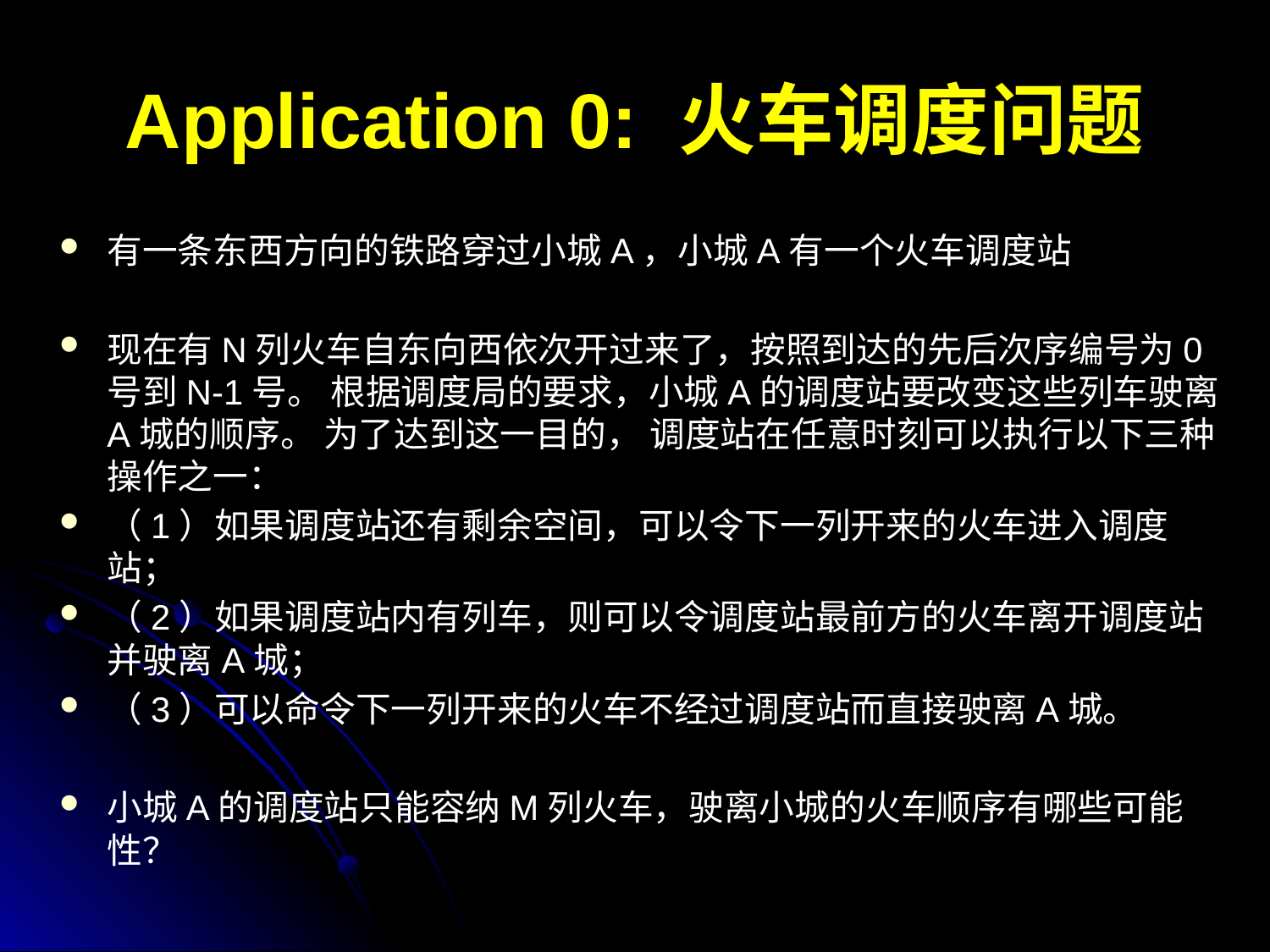

Application 0: 火车调度问题
有一条东西方向的铁路穿过小城A，小城A有一个火车调度站

现在有N列火车自东向西依次开过来了，按照到达的先后次序编号为0号到N-1号。 根据调度局的要求，小城A的调度站要改变这些列车驶离A城的顺序。 为了达到这一目的， 调度站在任意时刻可以执行以下三种操作之一：
（1）如果调度站还有剩余空间，可以令下一列开来的火车进入调度站；
（2）如果调度站内有列车，则可以令调度站最前方的火车离开调度站并驶离A城；
（3）可以命令下一列开来的火车不经过调度站而直接驶离A城。

小城A的调度站只能容纳M列火车，驶离小城的火车顺序有哪些可能性？